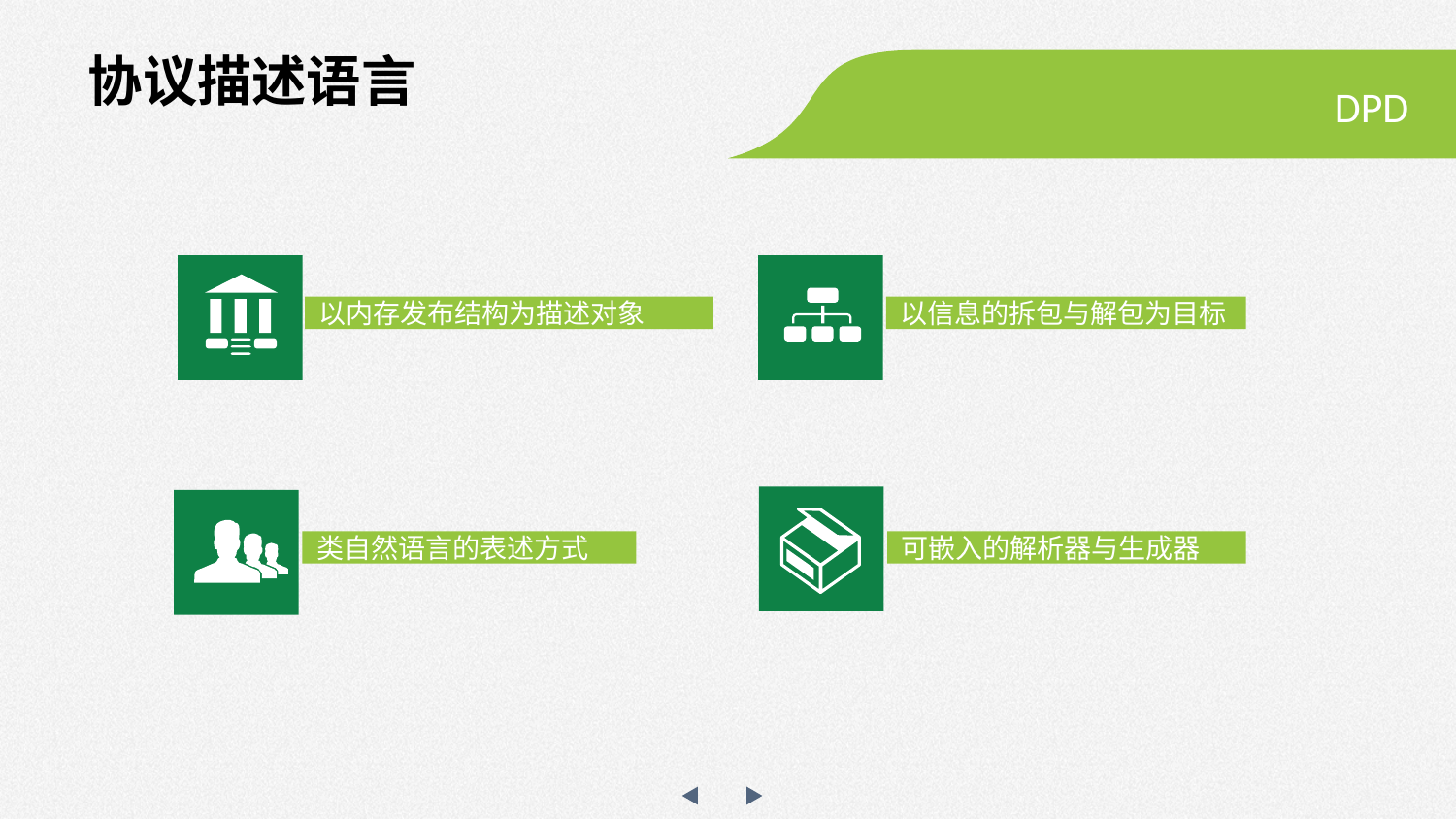

协议描述语言

DPD

以内存发布结构为描述对象
以信息的拆包与解包为目标

类自然语言的表述方式
可嵌入的解析器与生成器